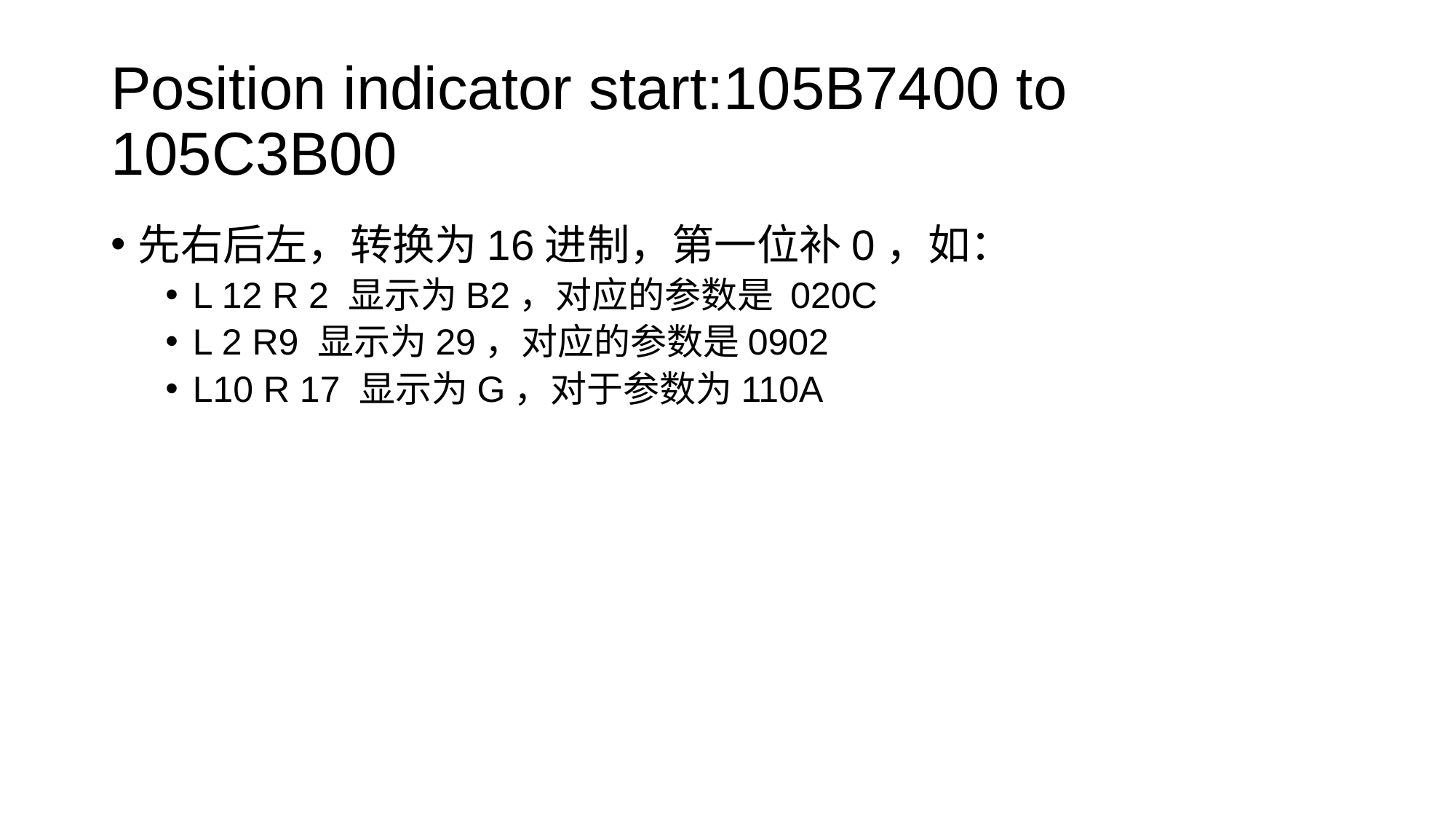

# Position indicator start:105B7400 to 105C3B00
先右后左，转换为16进制，第一位补0，如：
L 12 R 2 显示为B2，对应的参数是 020C
L 2 R9 显示为29，对应的参数是0902
L10 R 17 显示为G，对于参数为110A